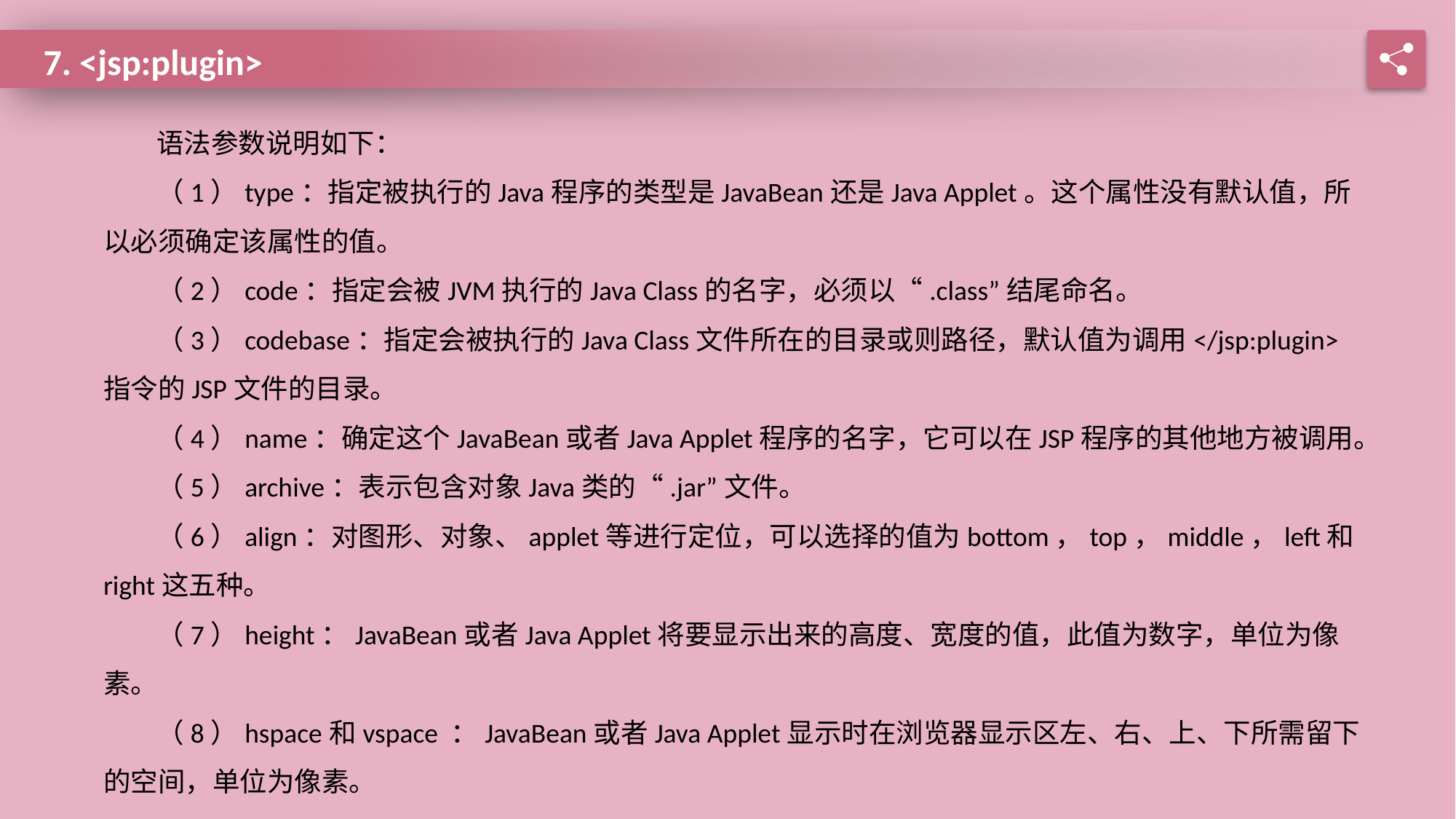

7. <jsp:plugin>
语法参数说明如下：
（1）type：指定被执行的Java程序的类型是JavaBean还是Java Applet。这个属性没有默认值，所以必须确定该属性的值。
（2）code：指定会被JVM执行的Java Class的名字，必须以“.class”结尾命名。
（3）codebase：指定会被执行的Java Class文件所在的目录或则路径，默认值为调用</jsp:plugin>指令的JSP文件的目录。
（4）name：确定这个JavaBean或者Java Applet程序的名字，它可以在JSP程序的其他地方被调用。
（5）archive：表示包含对象Java类的“.jar”文件。
（6）align：对图形、对象、applet等进行定位，可以选择的值为bottom，top，middle，left和right这五种。
（7）height：JavaBean或者Java Applet将要显示出来的高度、宽度的值，此值为数字，单位为像素。
（8）hspace和vspace ：JavaBean或者Java Applet显示时在浏览器显示区左、右、上、下所需留下的空间，单位为像素。